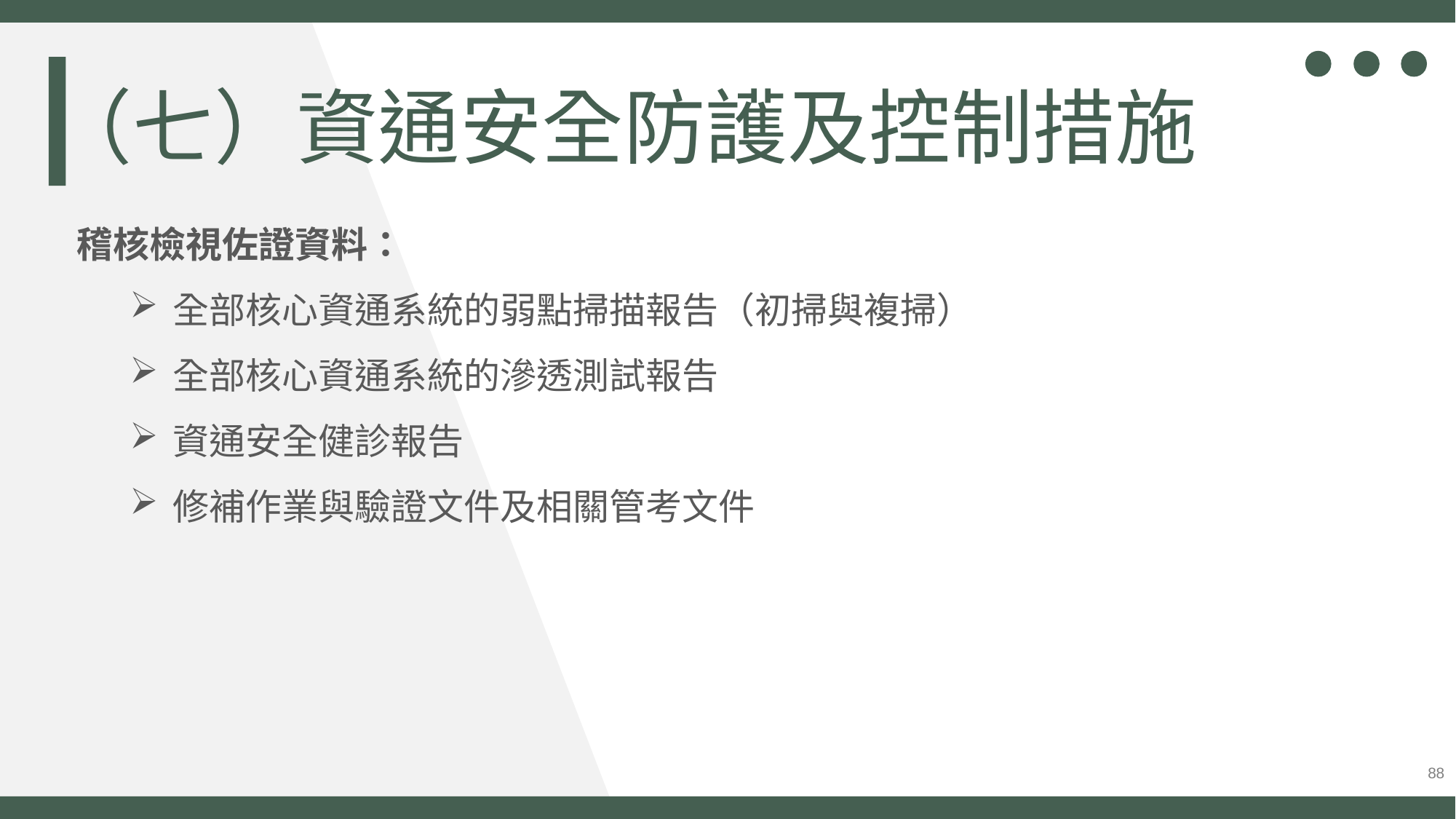

（七）資通安全防護及控制措施
稽核檢視佐證資料：
全部核心資通系統的弱點掃描報告（初掃與複掃）
全部核心資通系統的滲透測試報告
資通安全健診報告
修補作業與驗證文件及相關管考文件
88